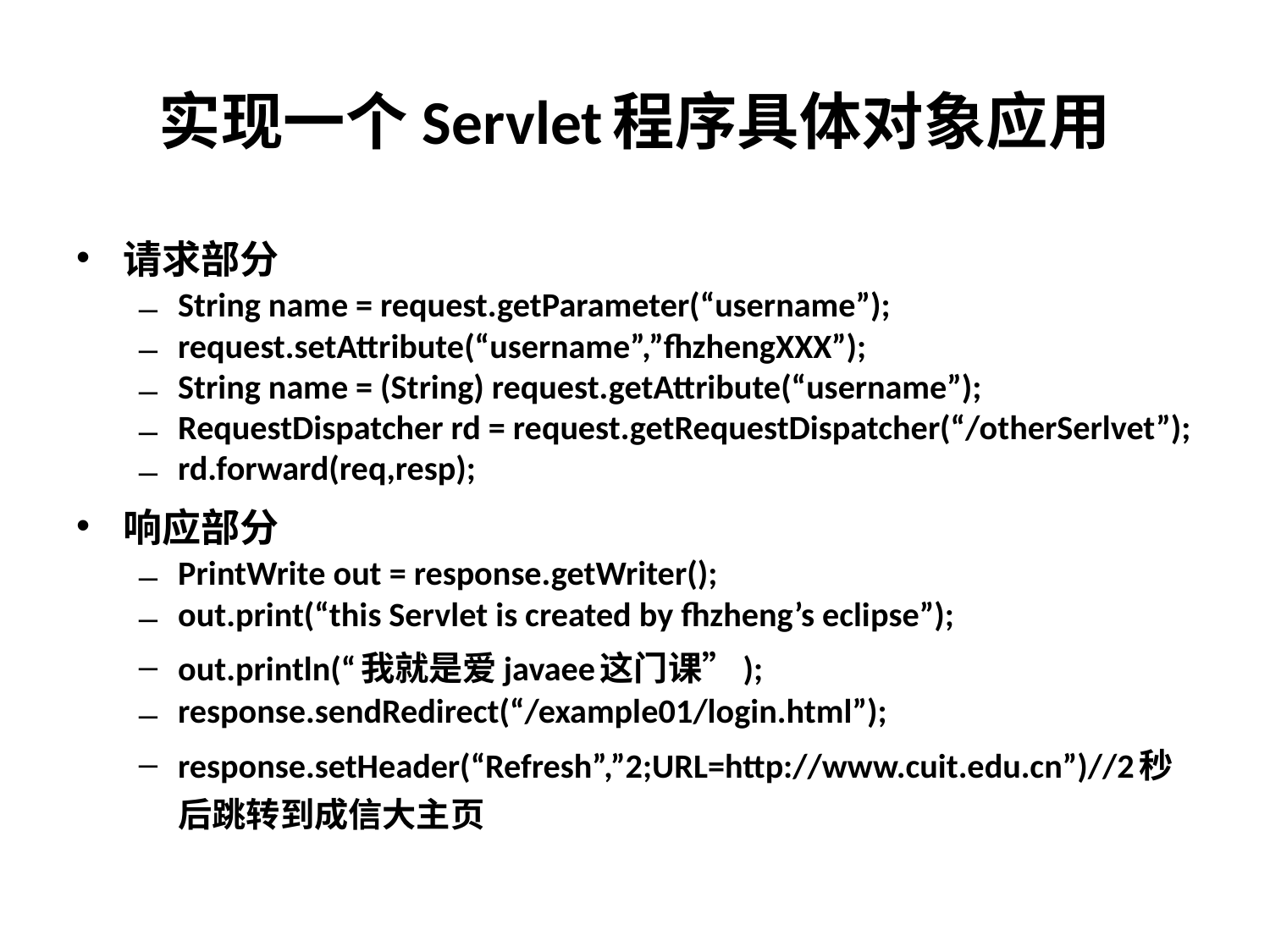

# 实现一个Servlet程序具体对象应用
请求部分
String name = request.getParameter(“username”);
request.setAttribute(“username”,”fhzhengXXX”);
String name = (String) request.getAttribute(“username”);
RequestDispatcher rd = request.getRequestDispatcher(“/otherSerlvet”);
rd.forward(req,resp);
响应部分
PrintWrite out = response.getWriter();
out.print(“this Servlet is created by fhzheng’s eclipse”);
out.println(“我就是爱javaee这门课”);
response.sendRedirect(“/example01/login.html”);
response.setHeader(“Refresh”,”2;URL=http://www.cuit.edu.cn”)//2秒后跳转到成信大主页